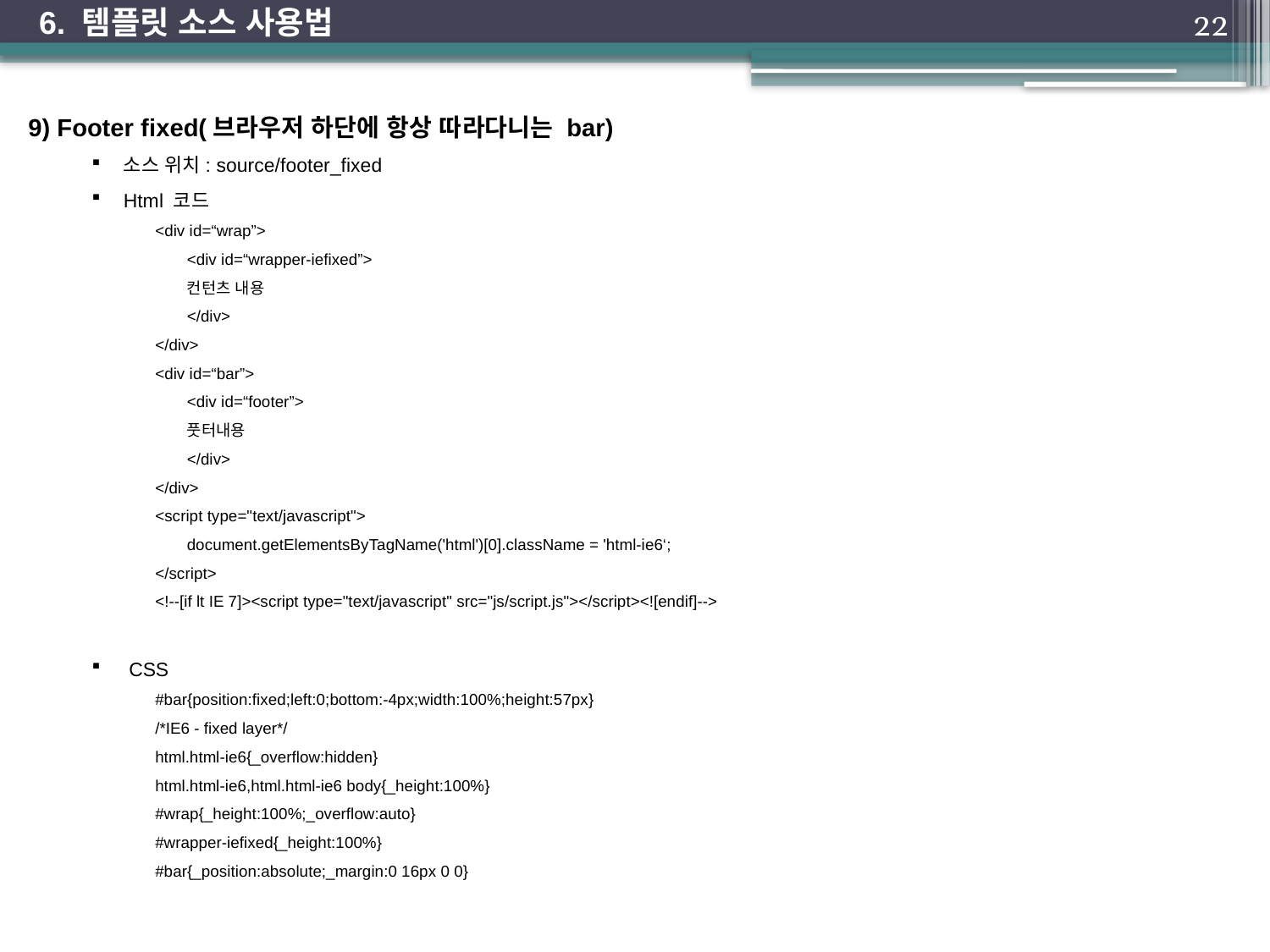

6. 템플릿 소스 사용법
22
9) Footer fixed(브라우저 하단에 항상 따라다니는 bar)
소스 위치: source/footer_fixed
Html 코드
<div id=“wrap”>
	<div id=“wrapper-iefixed”>
	컨턴츠 내용
	</div>
</div>
<div id=“bar”>
	<div id=“footer”>
	풋터내용
	</div>
</div>
<script type="text/javascript">
	document.getElementsByTagName('html')[0].className = 'html-ie6‘;
</script>
<!--[if lt IE 7]><script type="text/javascript" src="js/script.js"></script><![endif]-->

 CSS
#bar{position:fixed;left:0;bottom:-4px;width:100%;height:57px}
/*IE6 - fixed layer*/
html.html-ie6{_overflow:hidden}
html.html-ie6,html.html-ie6 body{_height:100%}
#wrap{_height:100%;_overflow:auto}
#wrapper-iefixed{_height:100%}
#bar{_position:absolute;_margin:0 16px 0 0}